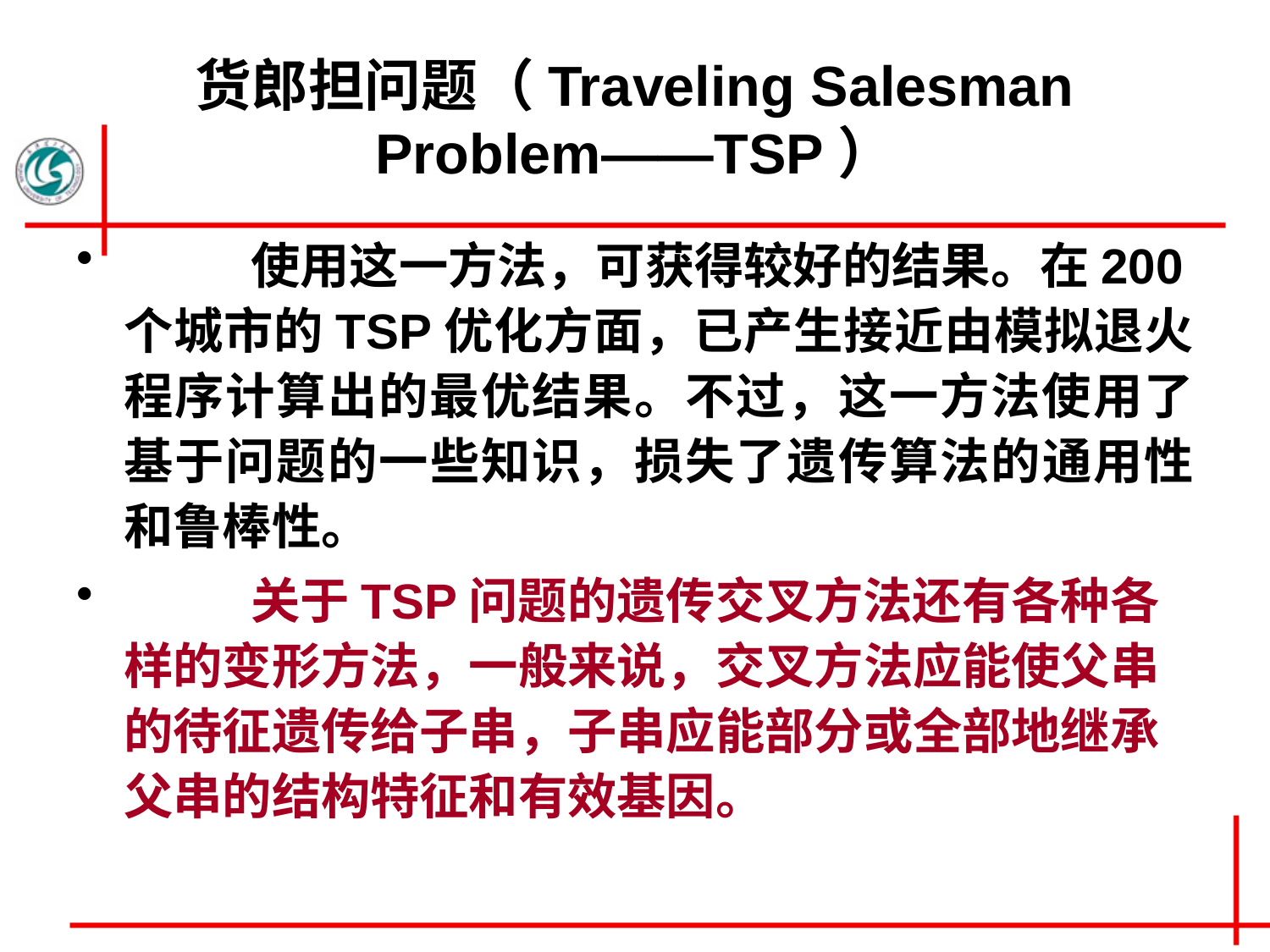

# 货郎担问题（Traveling Salesman Problem——TSP）
	使用这一方法，可获得较好的结果。在200个城市的TSP优化方面，已产生接近由模拟退火程序计算出的最优结果。不过，这一方法使用了基于问题的一些知识，损失了遗传算法的通用性和鲁棒性。
	关于TSP问题的遗传交叉方法还有各种各样的变形方法，一般来说，交叉方法应能使父串的待征遗传给子串，子串应能部分或全部地继承父串的结构特征和有效基因。